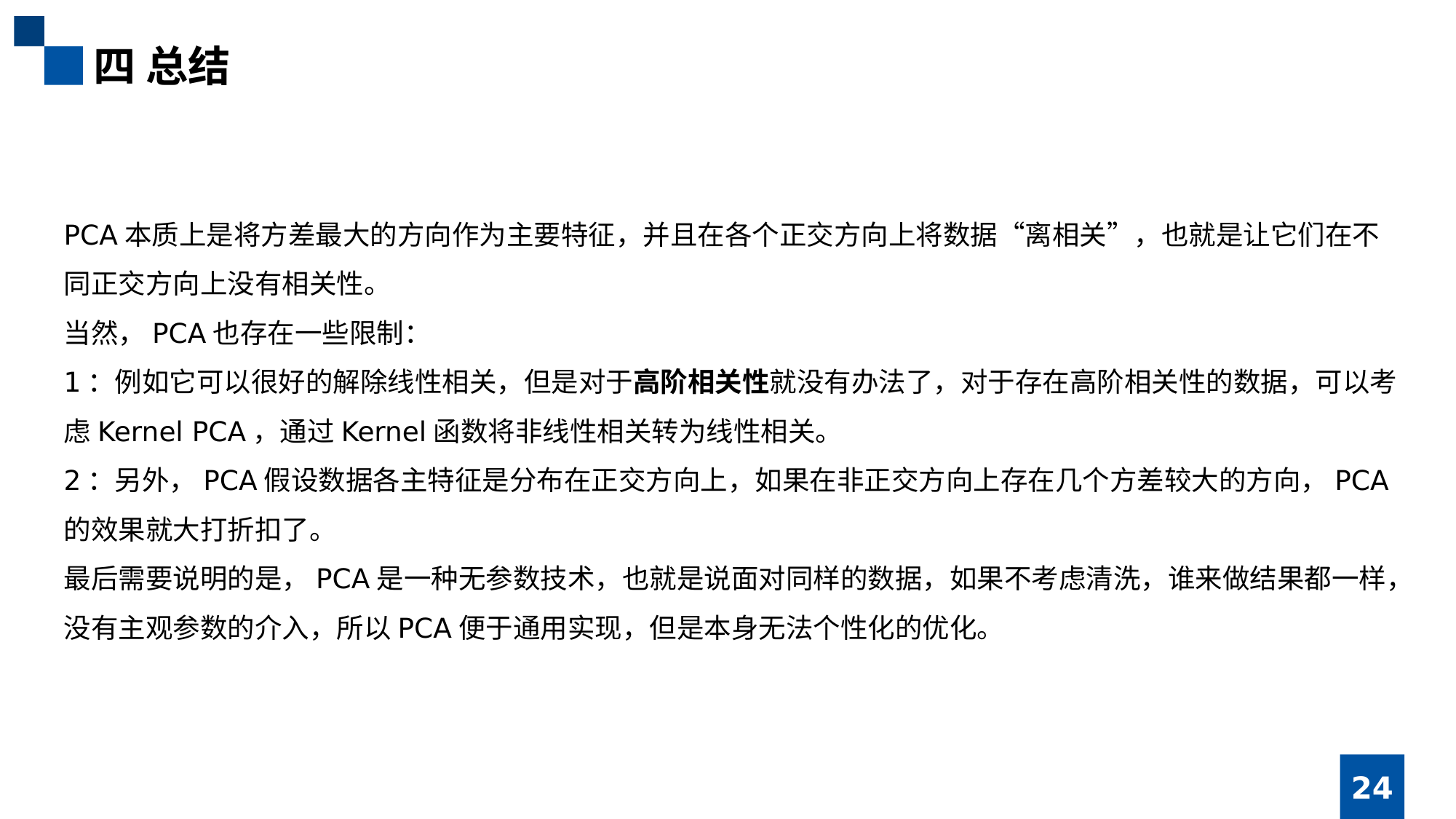

四 总结
PCA本质上是将方差最大的方向作为主要特征，并且在各个正交方向上将数据“离相关”，也就是让它们在不同正交方向上没有相关性。
当然，PCA也存在一些限制：
1：例如它可以很好的解除线性相关，但是对于高阶相关性就没有办法了，对于存在高阶相关性的数据，可以考虑Kernel PCA，通过Kernel函数将非线性相关转为线性相关。
2：另外，PCA假设数据各主特征是分布在正交方向上，如果在非正交方向上存在几个方差较大的方向，PCA的效果就大打折扣了。
最后需要说明的是，PCA是一种无参数技术，也就是说面对同样的数据，如果不考虑清洗，谁来做结果都一样，没有主观参数的介入，所以PCA便于通用实现，但是本身无法个性化的优化。

24